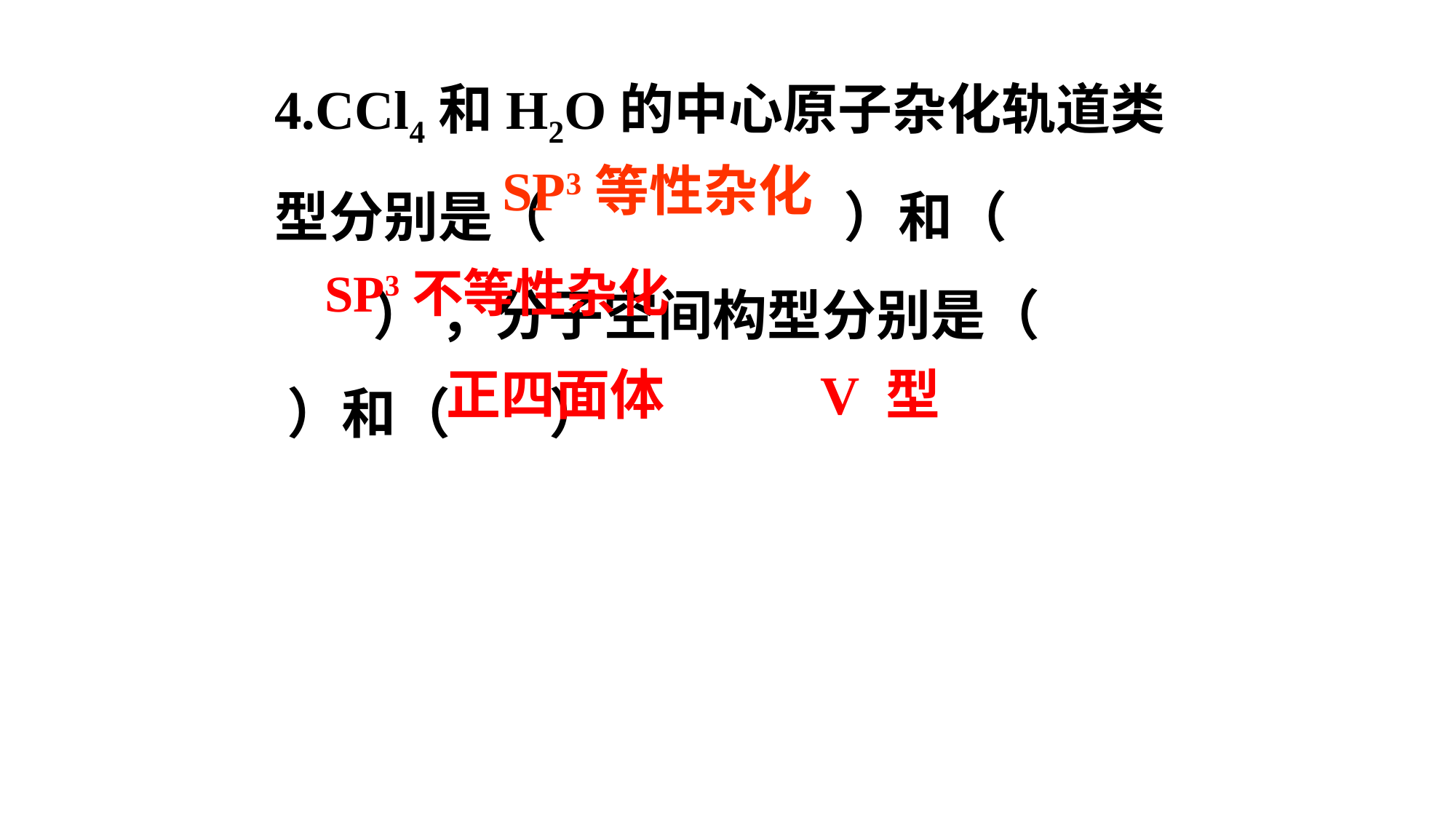

4.CCl4和H2O的中心原子杂化轨道类型分别是（                        ）和（                         ） ，分子空间构型分别是（                ）和（        ）
SP3等性杂化
SP3不等性杂化
正四面体
V 型